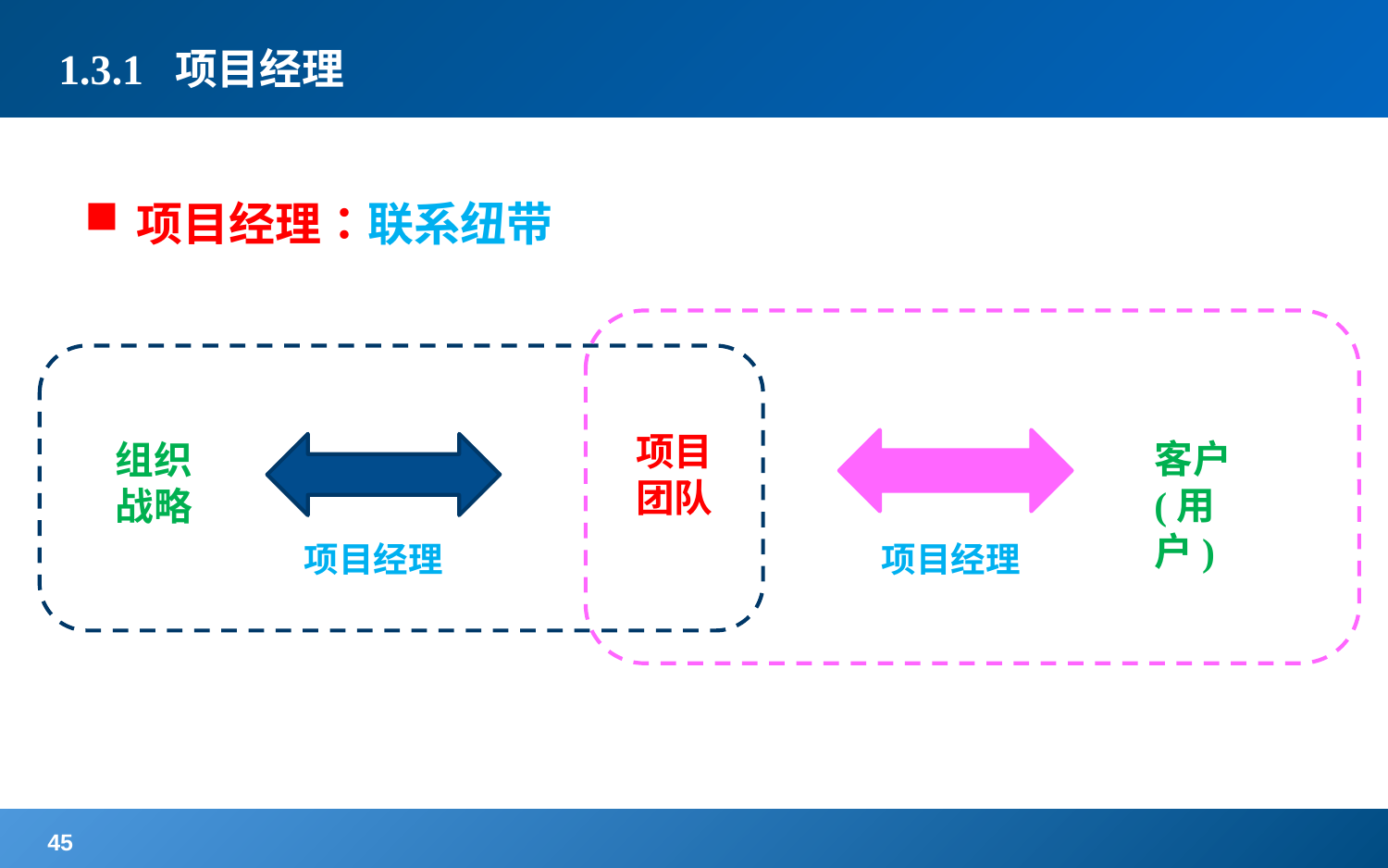

# 1.3.1  项目经理
项目经理：联系纽带

项目团队
客户
(用户)
组织战略

项目经理
项目经理